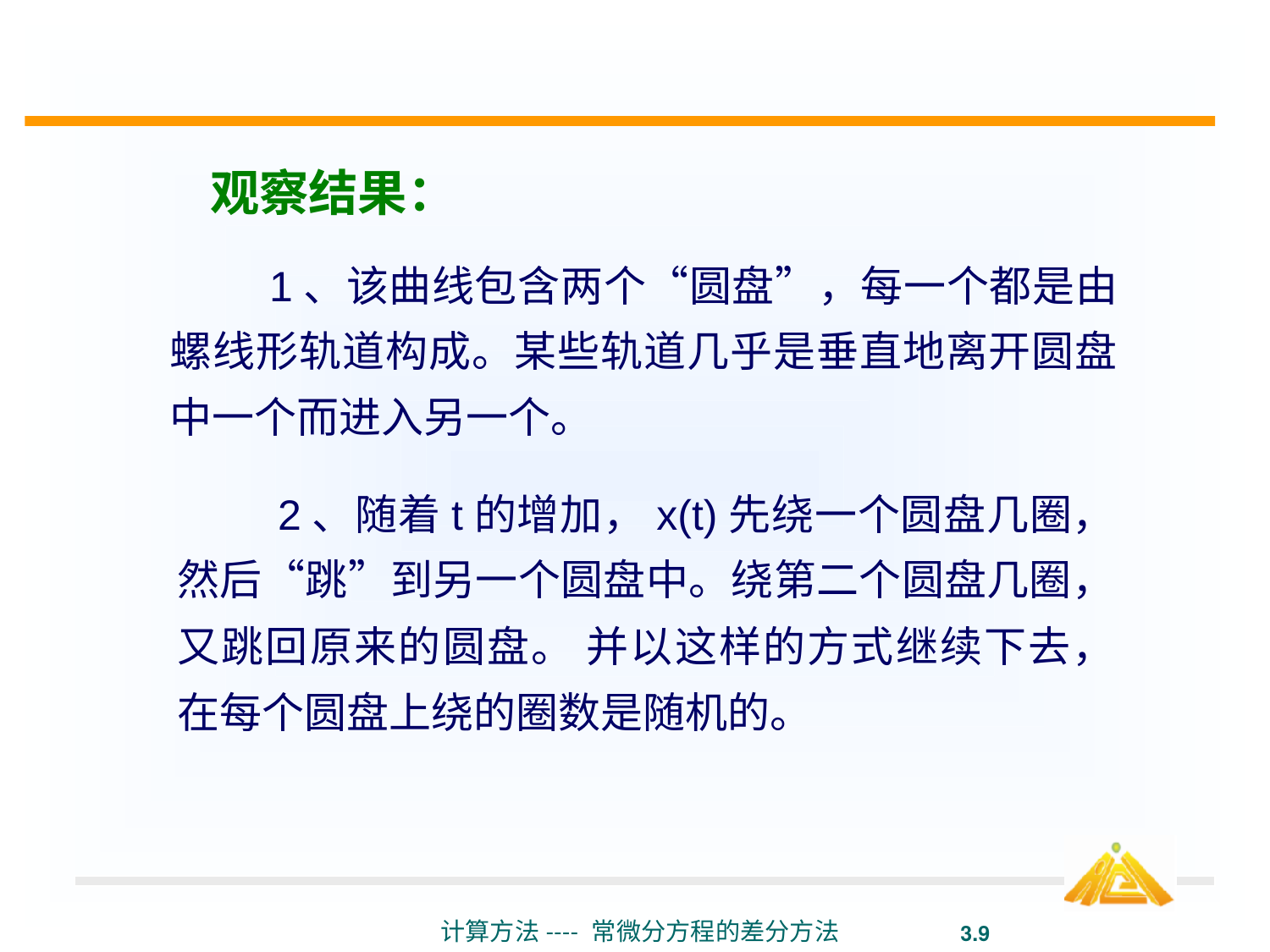

观察结果：
        1、该曲线包含两个“圆盘”，每一个都是由螺线形轨道构成。某些轨道几乎是垂直地离开圆盘中一个而进入另一个。
        2、随着t的增加，x(t)先绕一个圆盘几圈，然后“跳”到另一个圆盘中。绕第二个圆盘几圈，又跳回原来的圆盘。 并以这样的方式继续下去，在每个圆盘上绕的圈数是随机的。